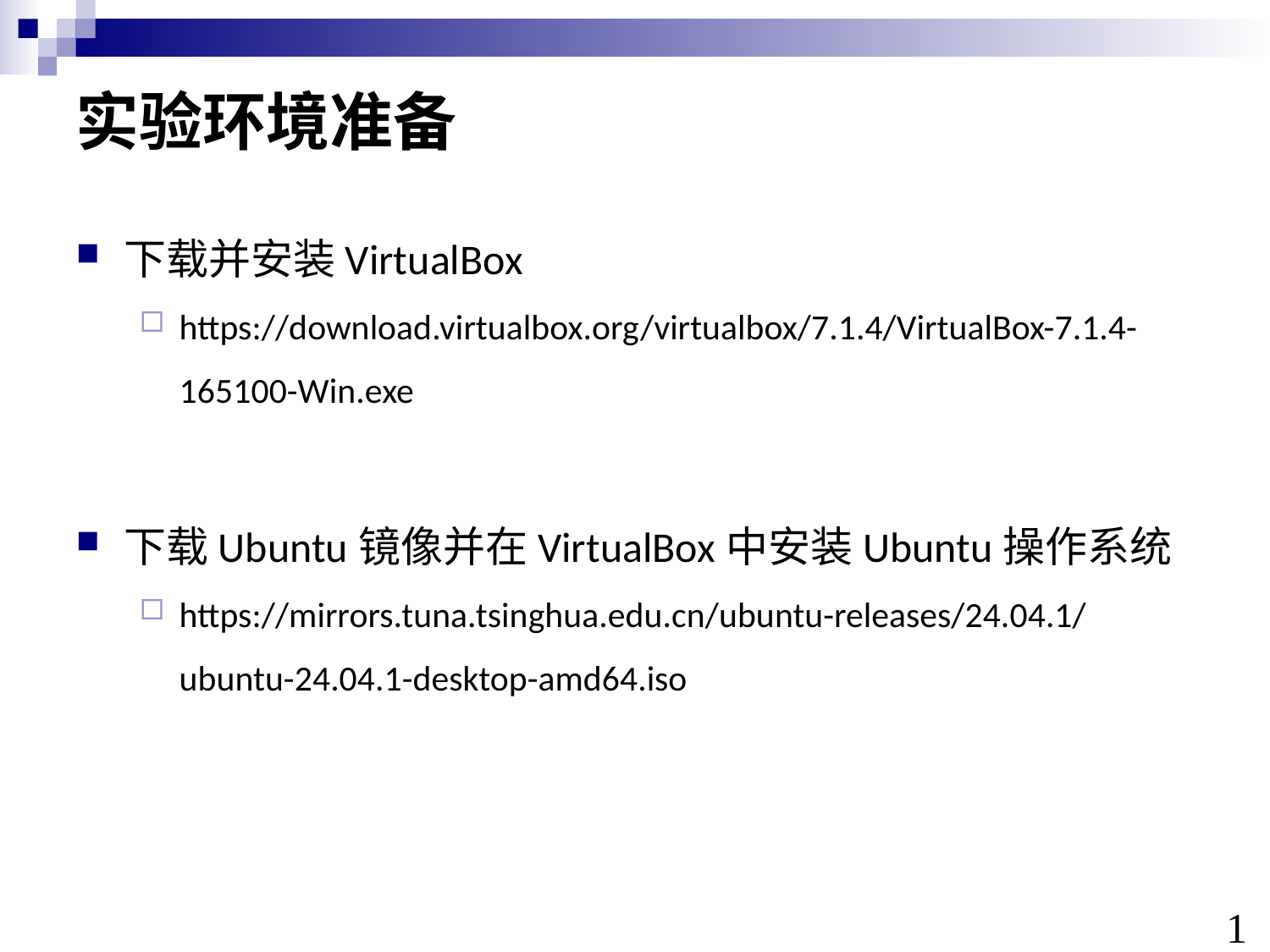

# 实验环境准备
下载并安装VirtualBox
https://download.virtualbox.org/virtualbox/7.1.4/VirtualBox-7.1.4-165100-Win.exe

下载Ubuntu镜像并在VirtualBox中安装Ubuntu操作系统
https://mirrors.tuna.tsinghua.edu.cn/ubuntu-releases/24.04.1/ubuntu-24.04.1-desktop-amd64.iso

11